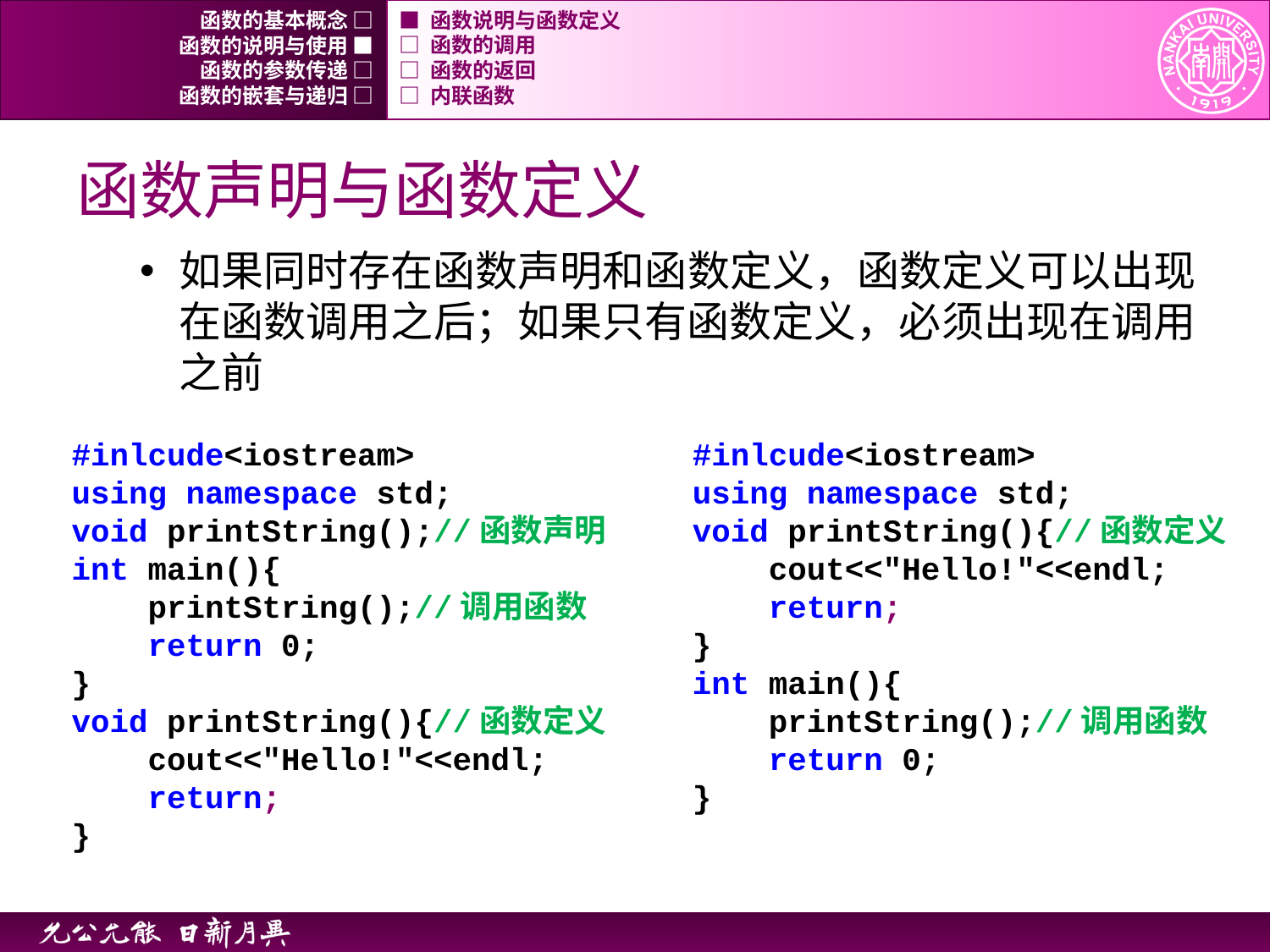

函数的基本概念 □
■ 函数说明与函数定义
函数的说明与使用 ■
□ 函数的调用
函数的参数传递 □
□ 函数的返回
函数的嵌套与递归 □
□ 内联函数
# 函数声明与函数定义
如果同时存在函数声明和函数定义，函数定义可以出现在函数调用之后；如果只有函数定义，必须出现在调用之前

#inlcude<iostream>
using namespace std;
void printString();//函数声明
int main(){
    printString();//调用函数
    return 0;
}
void printString(){//函数定义
    cout<<"Hello!"<<endl;
    return;
}

#inlcude<iostream>
using namespace std;
void printString(){//函数定义
    cout<<"Hello!"<<endl;
    return;
}
int main(){
    printString();//调用函数
    return 0;
}